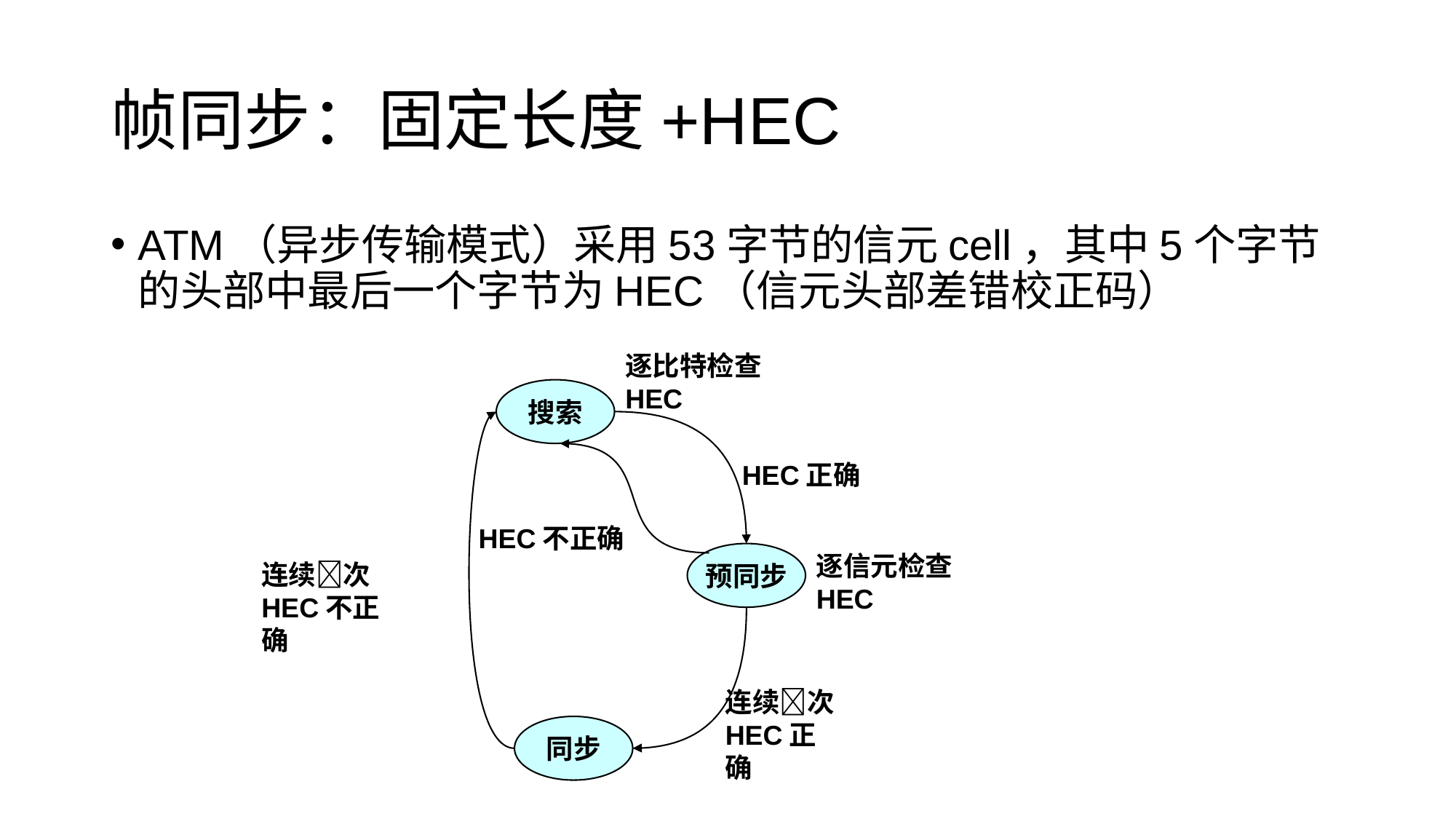

# 帧同步：固定长度+HEC
ATM（异步传输模式）采用53字节的信元cell，其中5个字节的头部中最后一个字节为HEC（信元头部差错校正码）

逐比特检查HEC
搜索
HEC正确
HEC不正确
预同步
逐信元检查HEC
连续α次HEC不正确
连续δ次HEC正确
同步